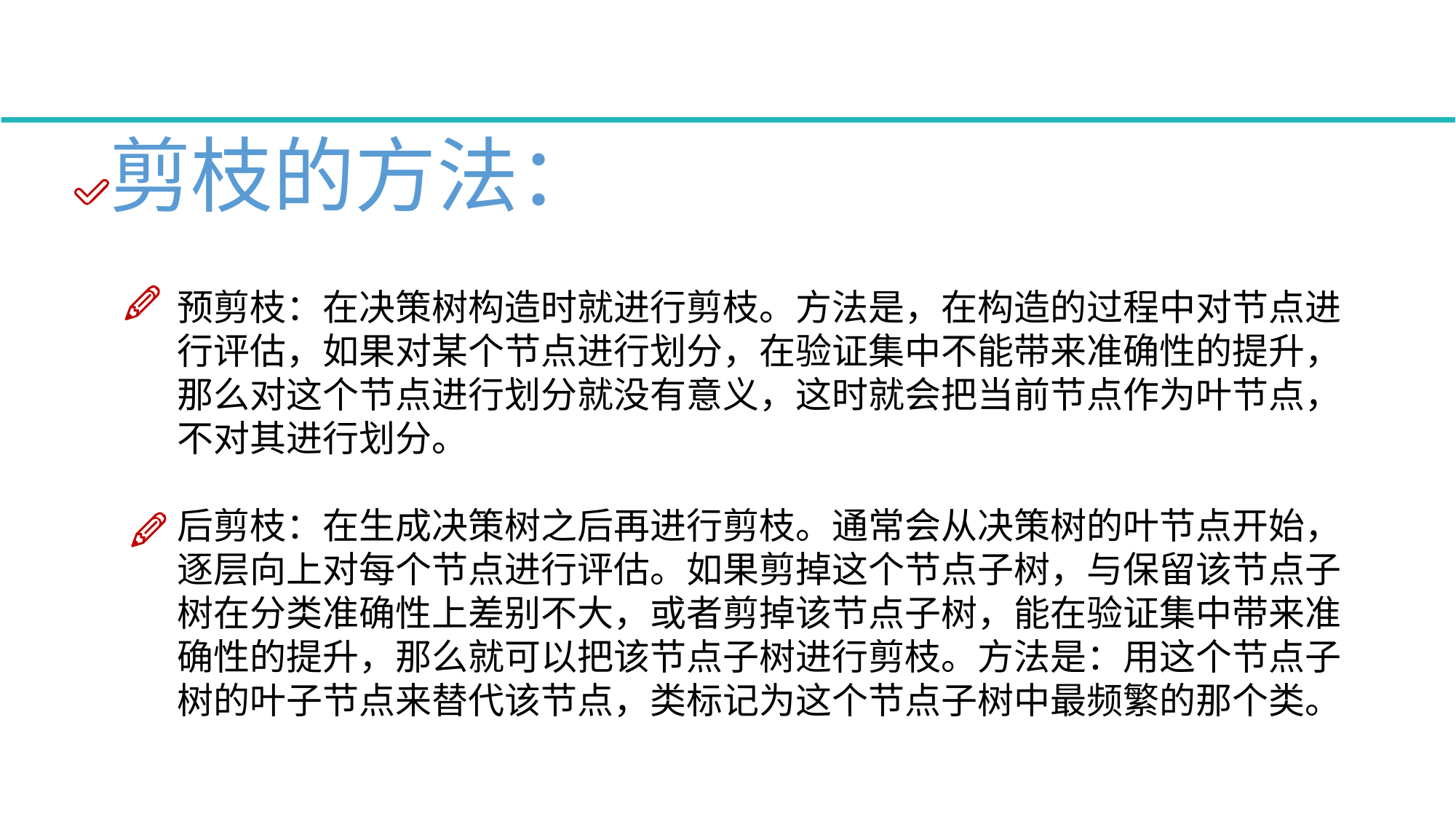

# 剪枝的方法：
预剪枝：在决策树构造时就进行剪枝。方法是，在构造的过程中对节点进行评估，如果对某个节点进行划分，在验证集中不能带来准确性的提升，那么对这个节点进行划分就没有意义，这时就会把当前节点作为叶节点，不对其进行划分。

后剪枝：在生成决策树之后再进行剪枝。通常会从决策树的叶节点开始，逐层向上对每个节点进行评估。如果剪掉这个节点子树，与保留该节点子树在分类准确性上差别不大，或者剪掉该节点子树，能在验证集中带来准确性的提升，那么就可以把该节点子树进行剪枝。方法是：用这个节点子树的叶子节点来替代该节点，类标记为这个节点子树中最频繁的那个类。